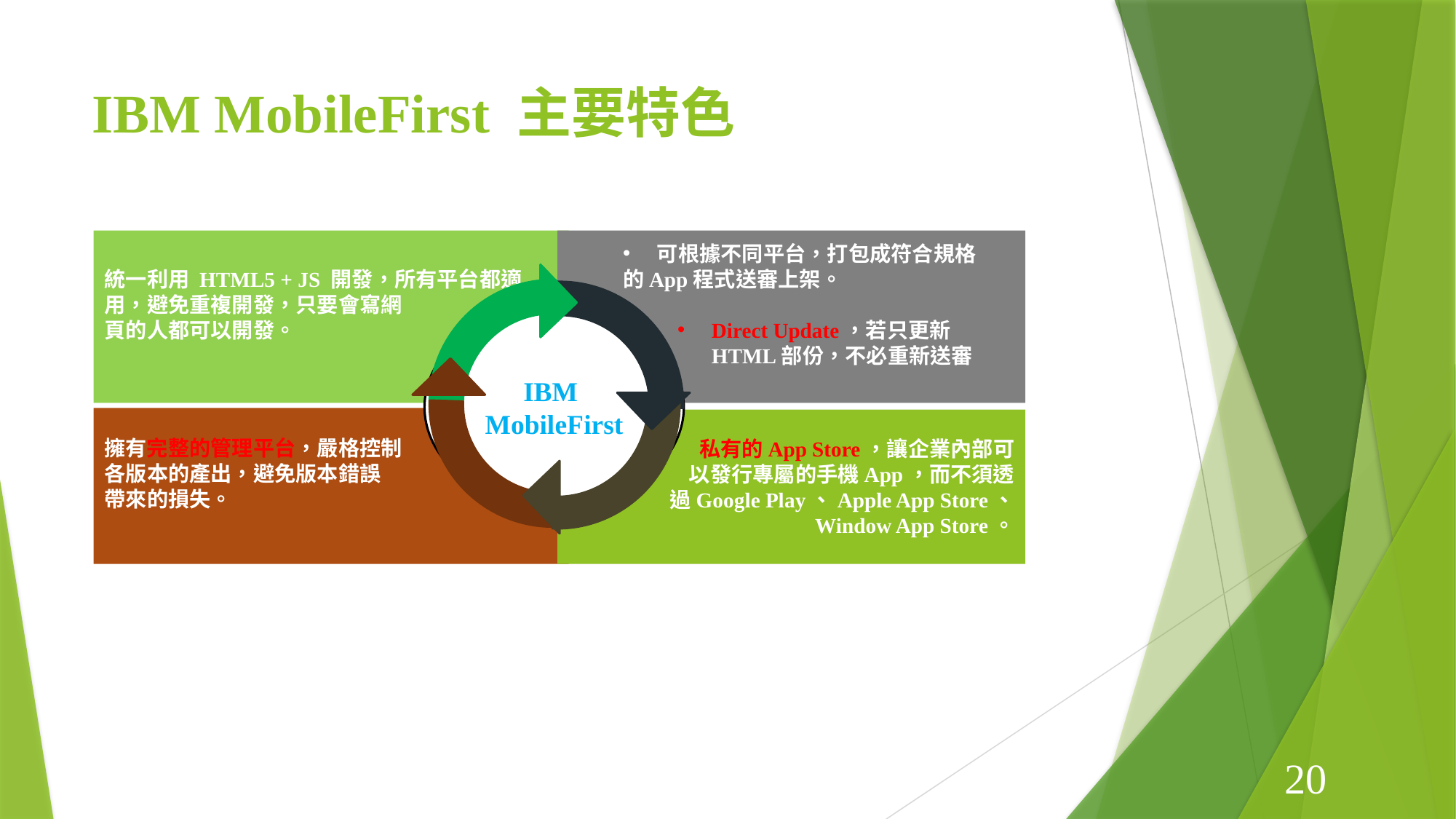

# IBM MobileFirst 主要特色
統一利用 HTML5 + JS 開發，所有平台都適
用，避免重複開發，只要會寫網
頁的人都可以開發。

可根據不同平台，打包成符合規格
的App程式送審上架。

Direct Update，若只更新HTML部份，不必重新送審

IBM
MobileFirst

擁有完整的管理平台，嚴格控制
各版本的產出，避免版本錯誤
帶來的損失。

私有的App Store，讓企業內部可
以發行專屬的手機App，而不須透
過Google Play、Apple App Store、
Window App Store。

20